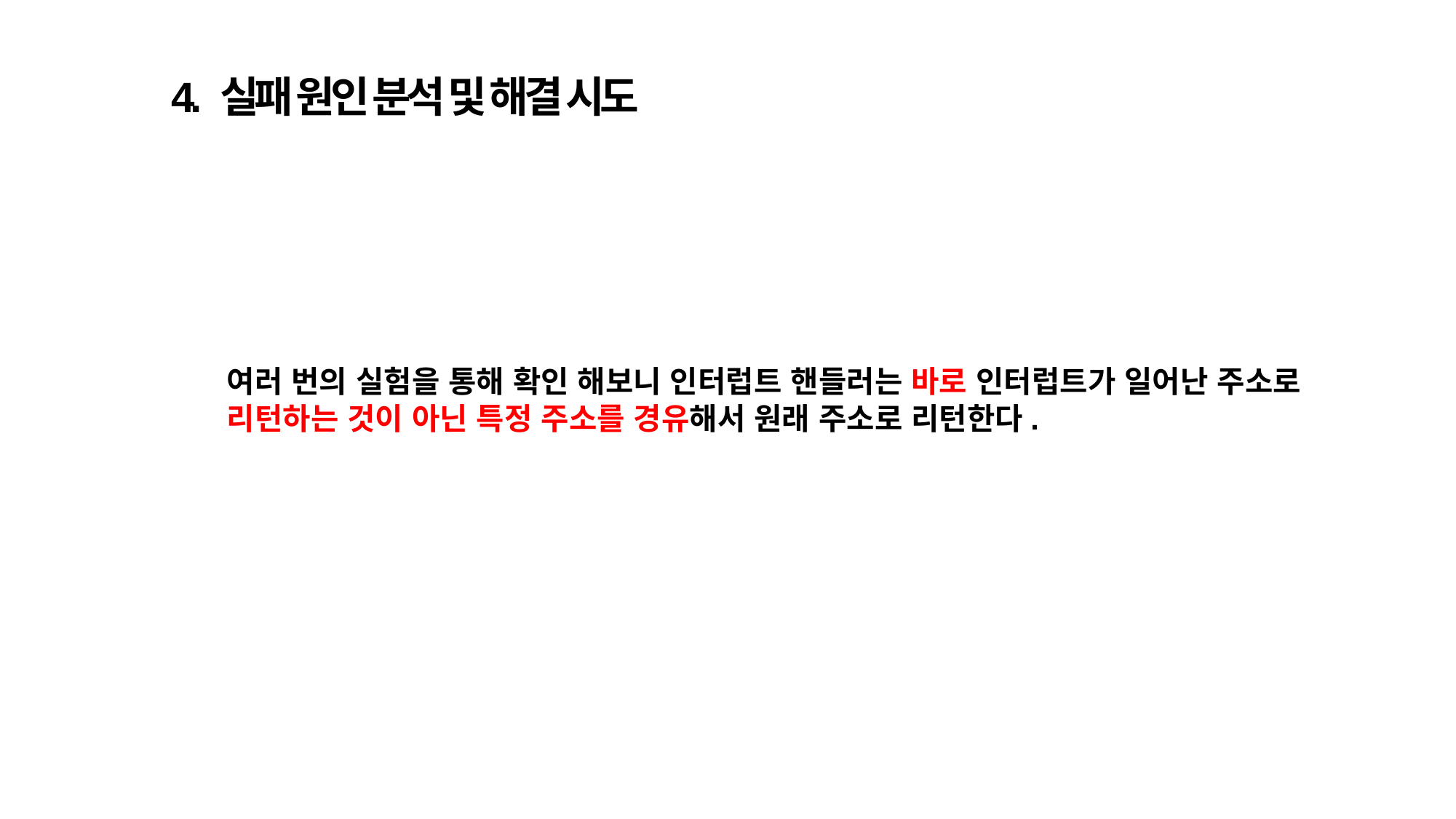

4. 실패 원인 분석 및 해결 시도
여러 번의 실험을 통해 확인 해보니 인터럽트 핸들러는 바로 인터럽트가 일어난 주소로 리턴하는 것이 아닌 특정 주소를 경유해서 원래 주소로 리턴한다.